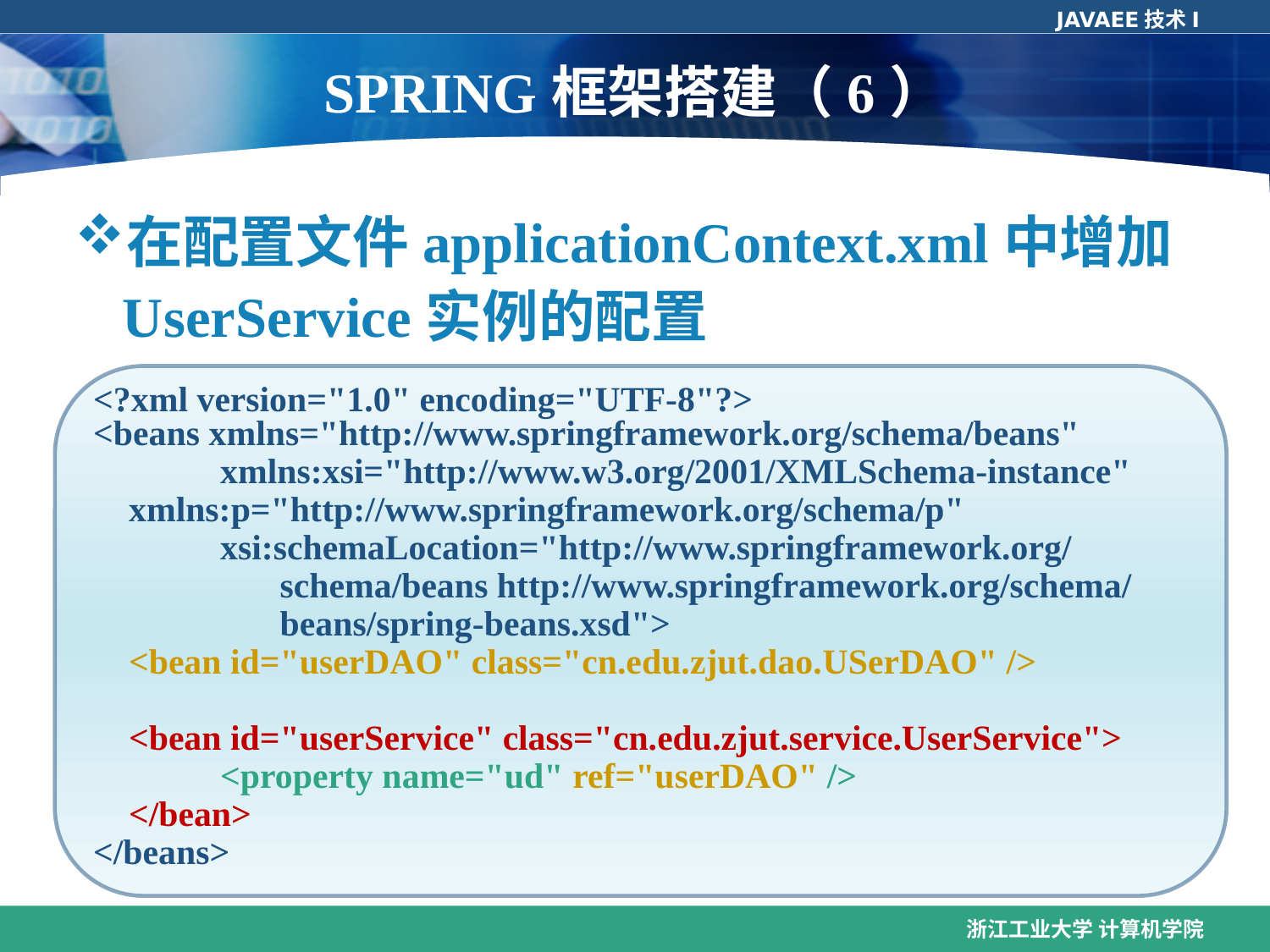

# SPRING框架搭建（6）
在配置文件applicationContext.xml中增加UserService实例的配置

<?xml version="1.0" encoding="UTF-8"?>
<beans xmlns="http://www.springframework.org/schema/beans"
	xmlns:xsi="http://www.w3.org/2001/XMLSchema-instance"
    xmlns:p="http://www.springframework.org/schema/p"
	xsi:schemaLocation="http://www.springframework.org/
                     schema/beans http://www.springframework.org/schema/
                     beans/spring-beans.xsd">
    <bean id="userDAO" class="cn.edu.zjut.dao.USerDAO" />

    <bean id="userService" class="cn.edu.zjut.service.UserService">
	<property name="ud" ref="userDAO" />
    </bean>
</beans>